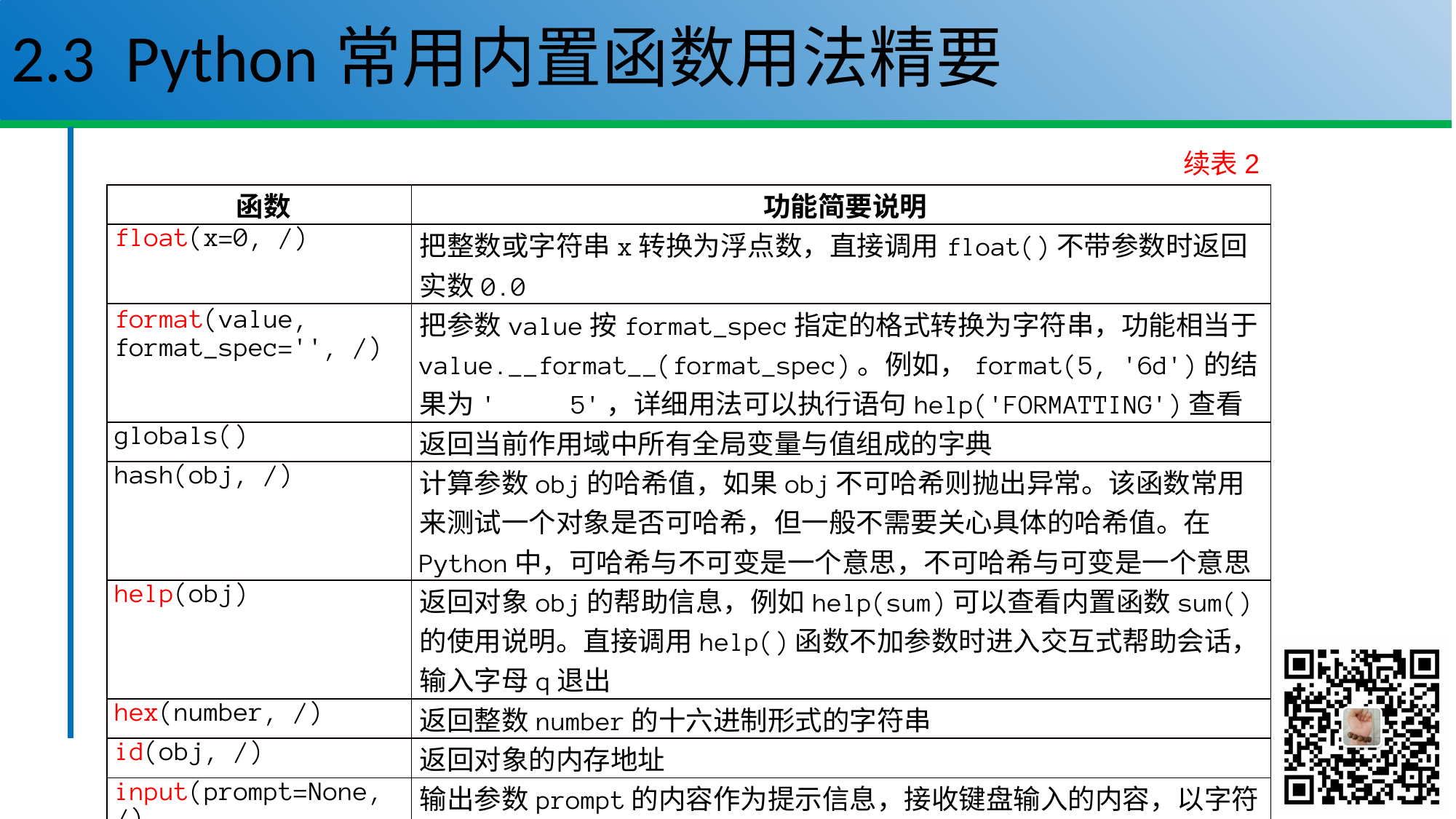

# 2.3  Python常用内置函数用法精要
续表2
| 函数 | 功能简要说明 |
| --- | --- |
| float(x=0, /) | 把整数或字符串x转换为浮点数，直接调用float()不带参数时返回实数0.0 |
| format(value, format\_spec='', /) | 把参数value按format\_spec指定的格式转换为字符串，功能相当于value.\_\_format\_\_(format\_spec)。例如，format(5, '6d')的结果为' 5'，详细用法可以执行语句help('FORMATTING')查看 |
| globals() | 返回当前作用域中所有全局变量与值组成的字典 |
| hash(obj, /) | 计算参数obj的哈希值，如果obj不可哈希则抛出异常。该函数常用来测试一个对象是否可哈希，但一般不需要关心具体的哈希值。在Python中，可哈希与不可变是一个意思，不可哈希与可变是一个意思 |
| help(obj) | 返回对象obj的帮助信息，例如help(sum)可以查看内置函数sum()的使用说明。直接调用help()函数不加参数时进入交互式帮助会话，输入字母q退出 |
| hex(number, /) | 返回整数number的十六进制形式的字符串 |
| id(obj, /) | 返回对象的内存地址 |
| input(prompt=None, /) | 输出参数prompt的内容作为提示信息，接收键盘输入的内容，以字符串形式返回 |
40